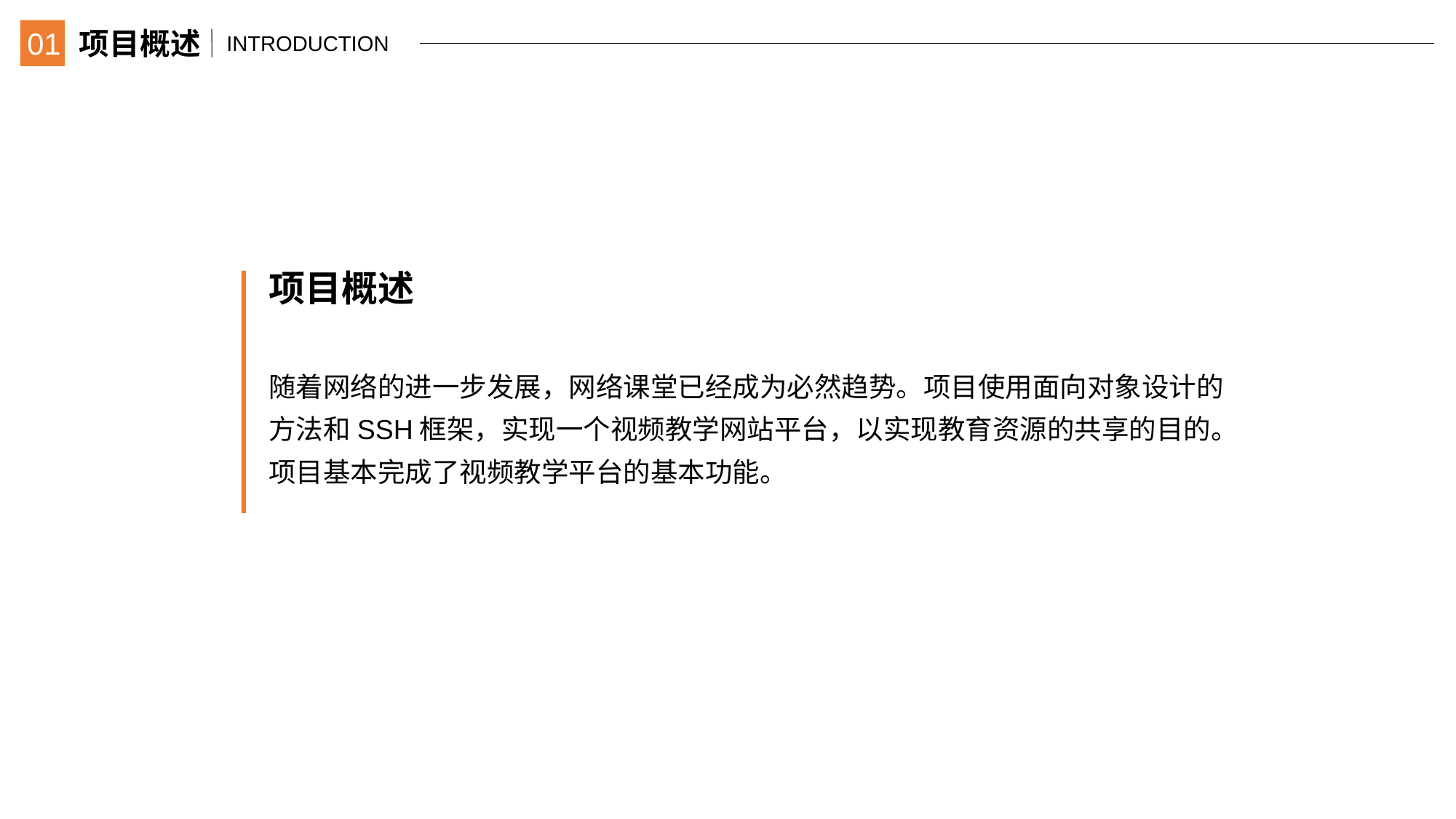

01
项目概述

 INTRODUCTION
项目概述

随着网络的进一步发展，网络课堂已经成为必然趋势。项目使用面向对象设计的方法和SSH框架，实现一个视频教学网站平台，以实现教育资源的共享的目的。项目基本完成了视频教学平台的基本功能。